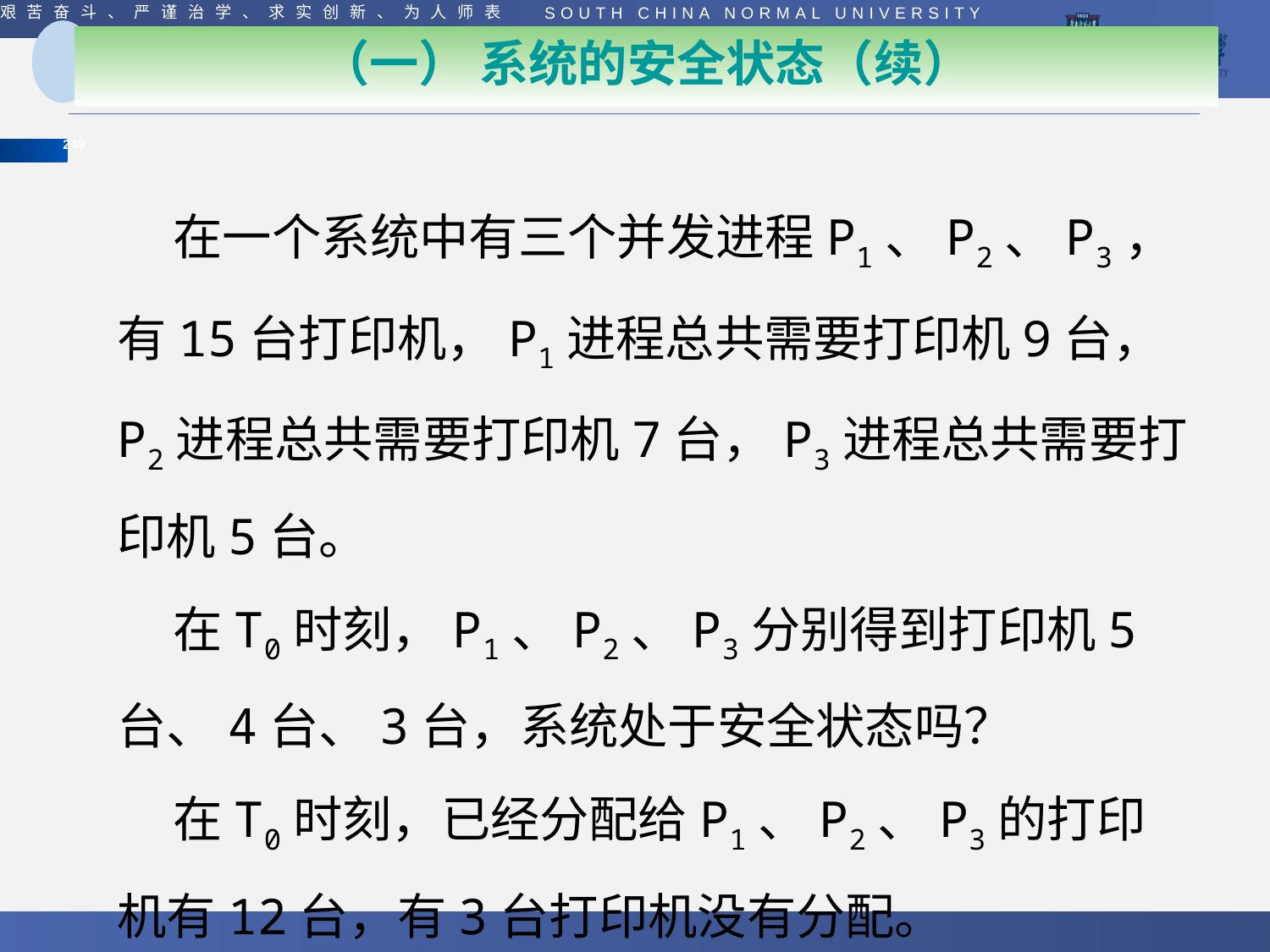

（一） 系统的安全状态（续）
    在一个系统中有三个并发进程P1、P2、P3，有15台打印机，P1进程总共需要打印机9台，P2进程总共需要打印机7台，P3进程总共需要打印机5台。
    在T0时刻，P1、P2、P3分别得到打印机5台、4台、3台，系统处于安全状态吗？
    在T0时刻，已经分配给P1、P2、P3的打印机有12台，有3台打印机没有分配。
如表5-1所示。

249